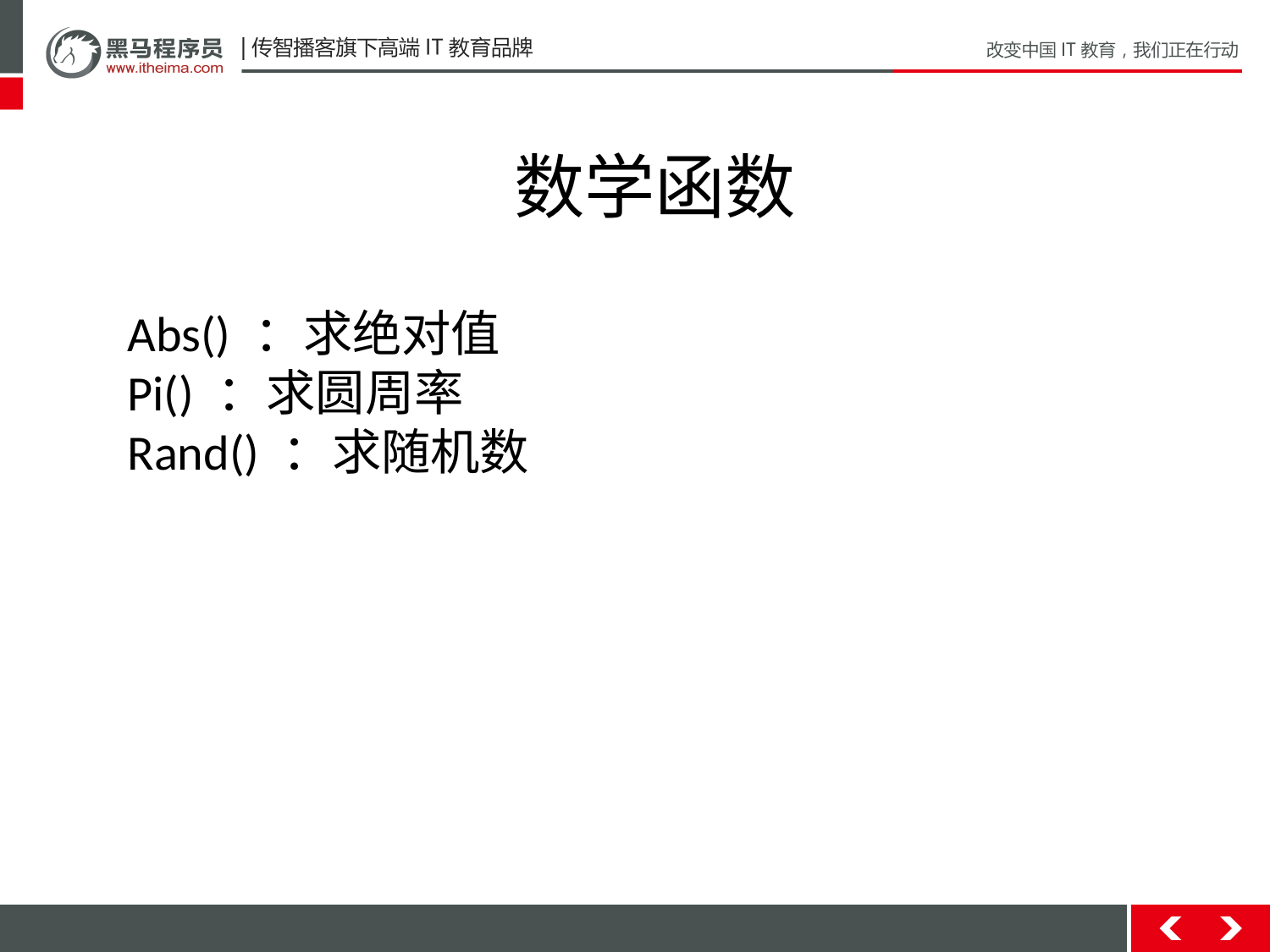

数学函数
Abs() ：求绝对值
Pi() ：求圆周率
Rand() ：求随机数